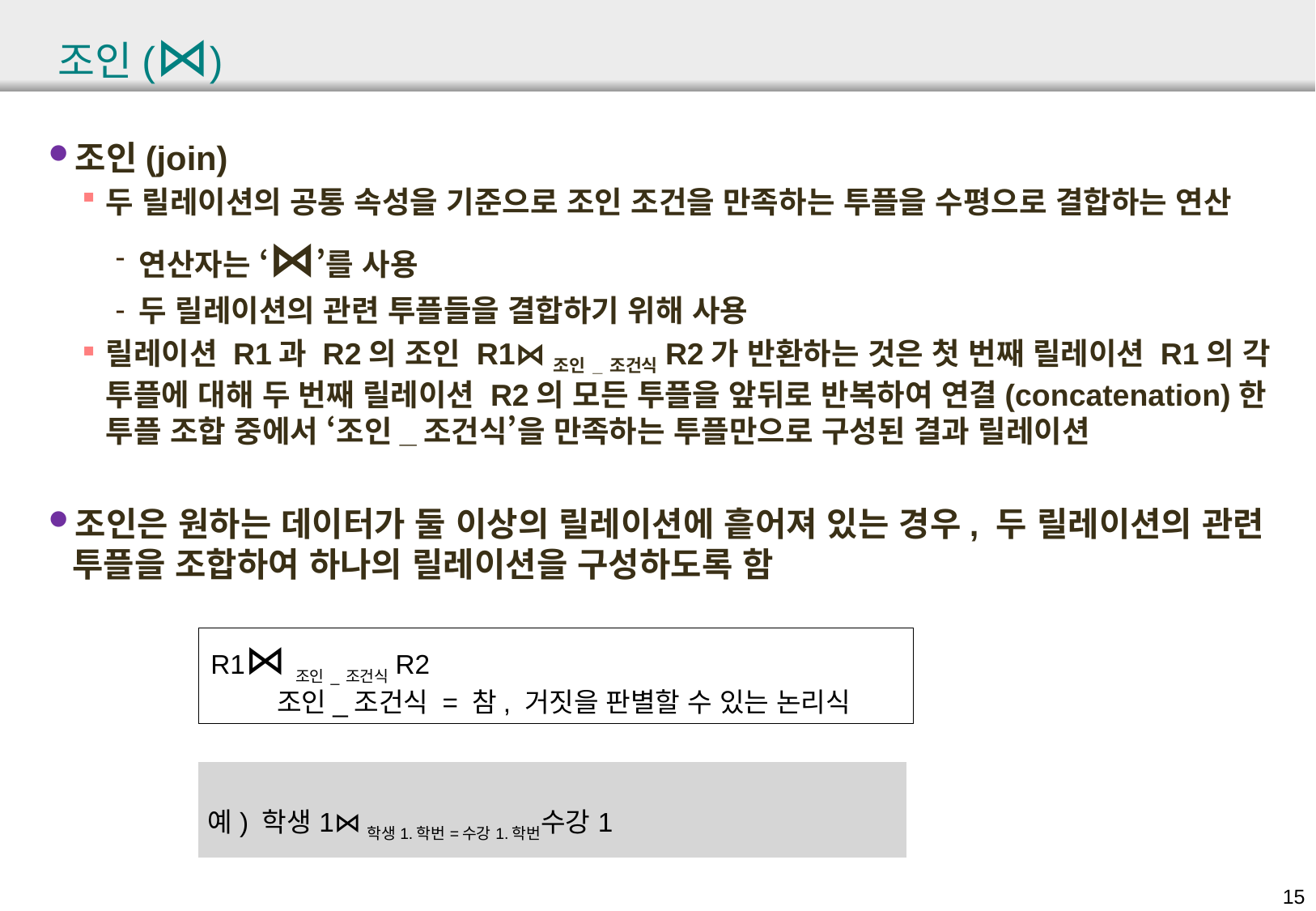

# 조인(⋈)
조인(join)
두 릴레이션의 공통 속성을 기준으로 조인 조건을 만족하는 투플을 수평으로 결합하는 연산
연산자는 ‘⋈’를 사용
두 릴레이션의 관련 투플들을 결합하기 위해 사용
릴레이션 R1과 R2의 조인 R1⋈조인_조건식R2가 반환하는 것은 첫 번째 릴레이션 R1의 각 투플에 대해 두 번째 릴레이션 R2의 모든 투플을 앞뒤로 반복하여 연결(concatenation)한 투플 조합 중에서 ‘조인_조건식’을 만족하는 투플만으로 구성된 결과 릴레이션

조인은 원하는 데이터가 둘 이상의 릴레이션에 흩어져 있는 경우, 두 릴레이션의 관련 투플을 조합하여 하나의 릴레이션을 구성하도록 함
R1⋈조인_조건식R2
        조인_조건식 = 참, 거짓을 판별할 수 있는 논리식
| 예) 학생1⋈학생1.학번=수강1.학번수강1 |
| --- |